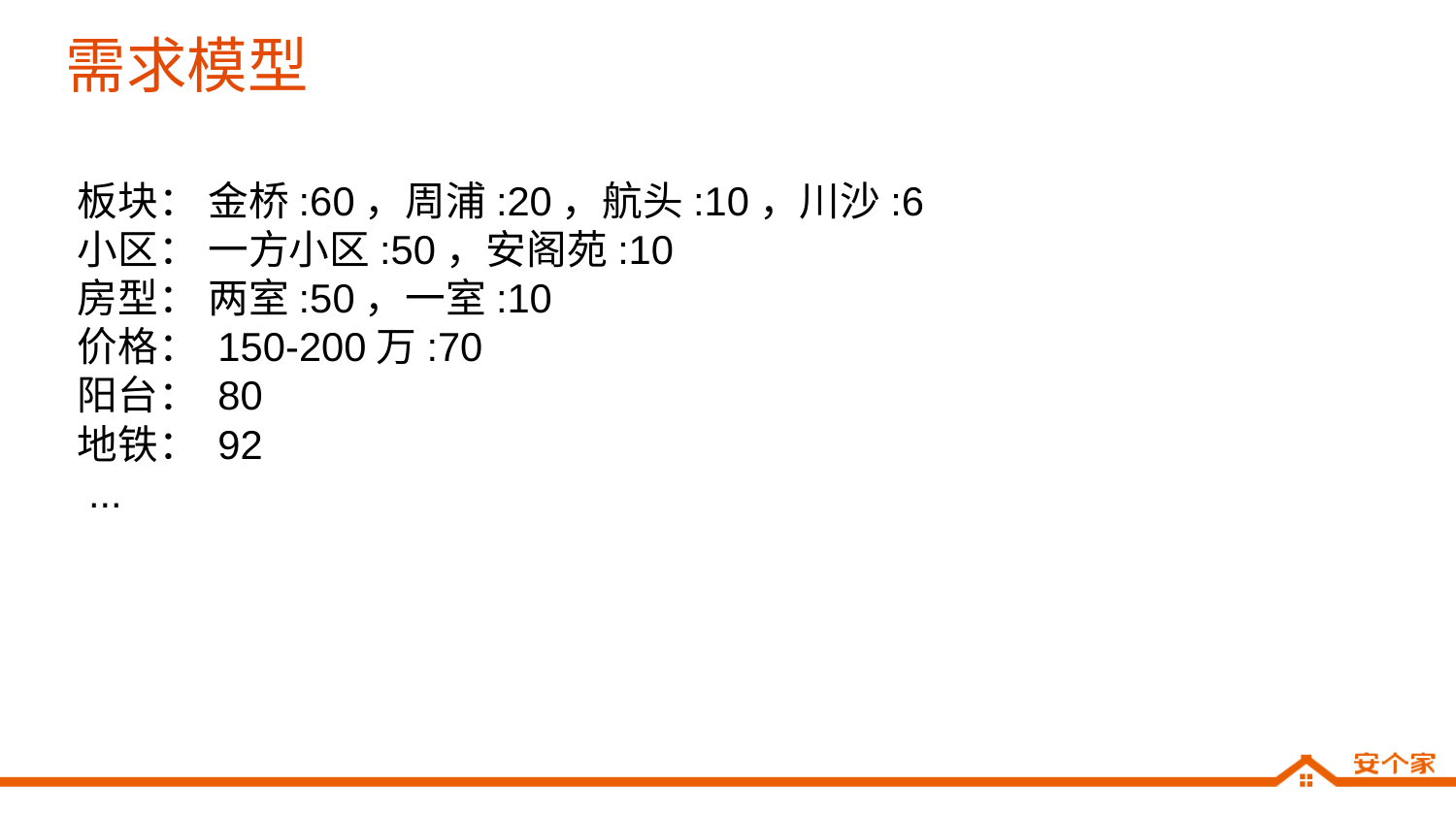

# 需求模型
板块： 金桥:60，周浦:20，航头:10，川沙:6
小区： 一方小区:50，安阁苑:10
房型： 两室:50，一室:10
价格： 150-200万:70
阳台： 80
地铁： 92
 ...